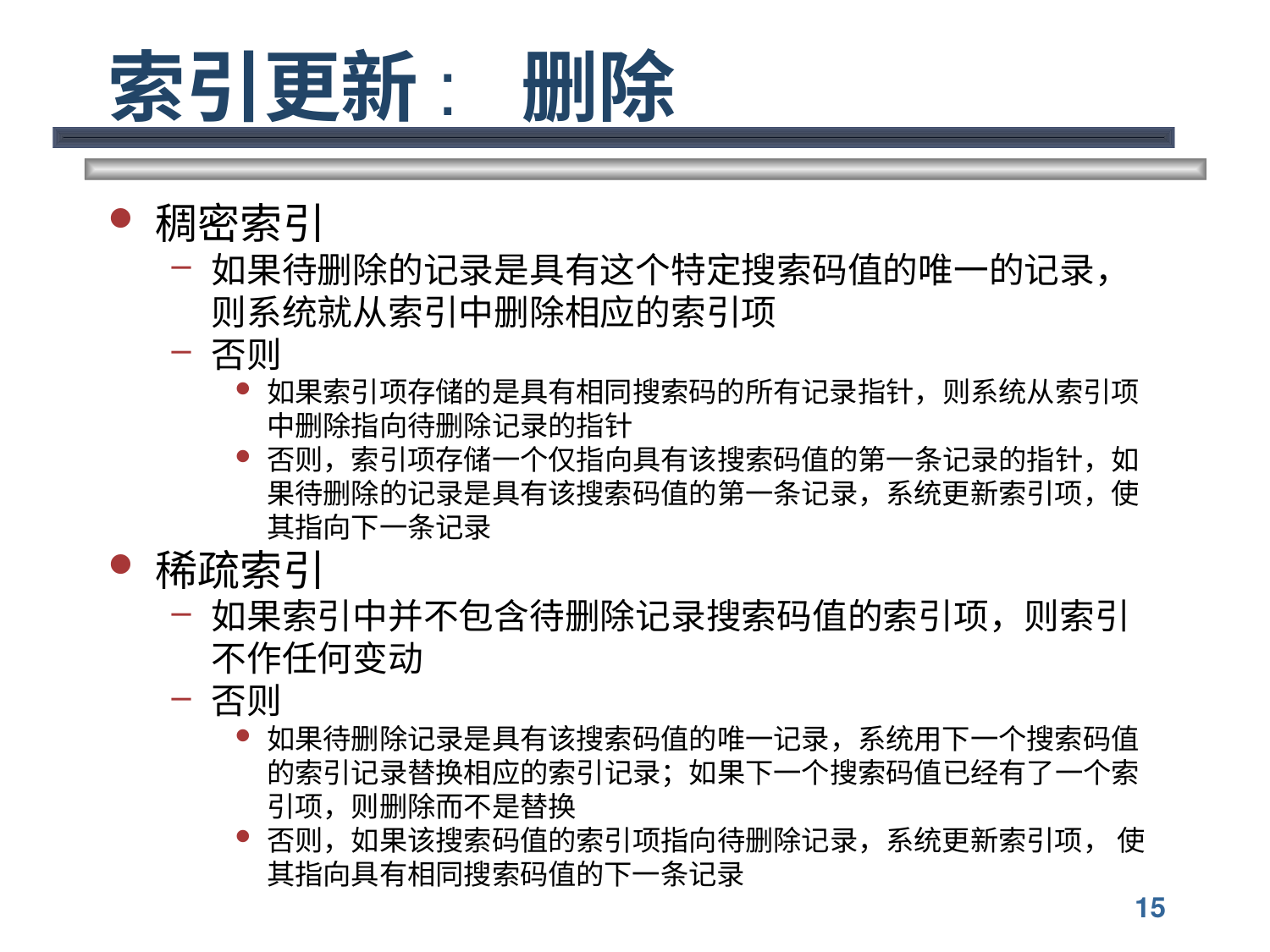

# 索引更新:  删除
稠密索引
如果待删除的记录是具有这个特定搜索码值的唯一的记录，则系统就从索引中删除相应的索引项
否则
如果索引项存储的是具有相同搜索码的所有记录指针，则系统从索引项中删除指向待删除记录的指针
否则，索引项存储一个仅指向具有该搜索码值的第一条记录的指针，如果待删除的记录是具有该搜索码值的第一条记录，系统更新索引项，使其指向下一条记录
稀疏索引
如果索引中并不包含待删除记录搜索码值的索引项，则索引不作任何变动
否则
如果待删除记录是具有该搜索码值的唯一记录，系统用下一个搜索码值的索引记录替换相应的索引记录；如果下一个搜索码值已经有了一个索引项，则删除而不是替换
否则，如果该搜索码值的索引项指向待删除记录，系统更新索引项， 使其指向具有相同搜索码值的下一条记录

15